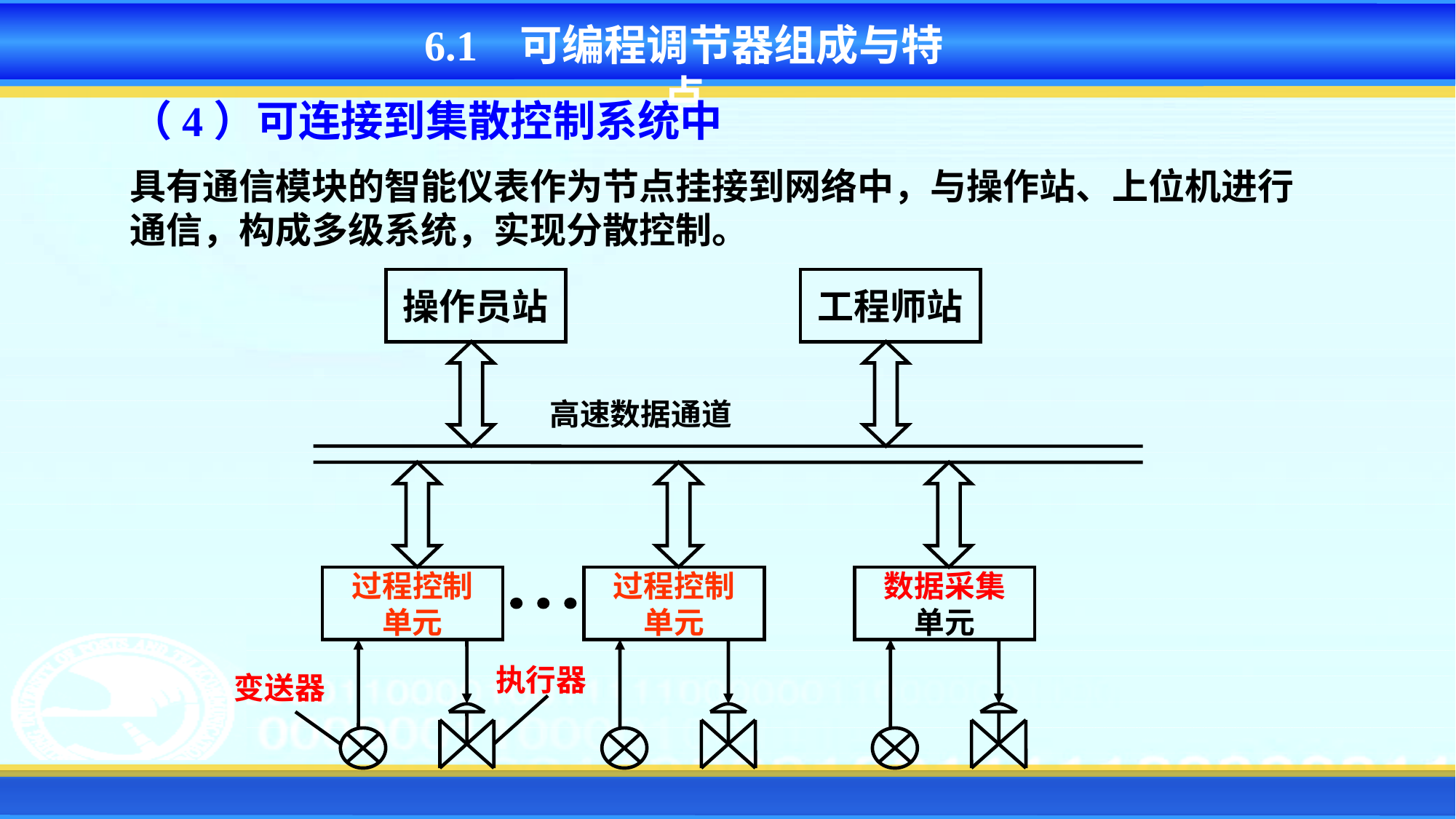

6.1   可编程调节器组成与特点
（4）可连接到集散控制系统中
具有通信模块的智能仪表作为节点挂接到网络中，与操作站、上位机进行通信，构成多级系统，实现分散控制。
操作员站
工程师站

高速数据通道

过程控制
单元
过程控制
单元
数据采集
单元

执行器
变送器